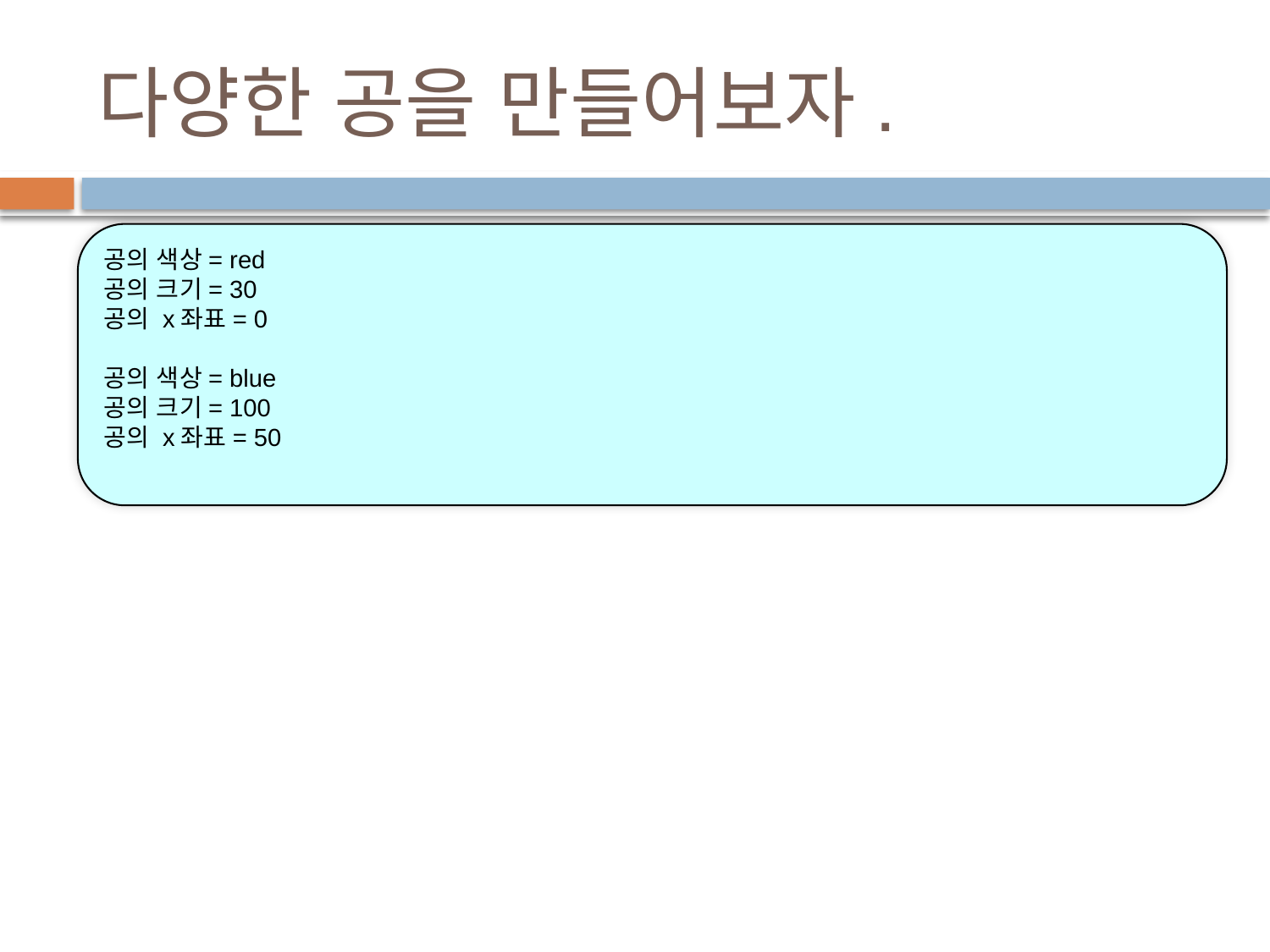

# 다양한 공을 만들어보자.

공의 색상= red
공의 크기= 30
공의 x좌표= 0

공의 색상= blue
공의 크기= 100
공의 x좌표= 50